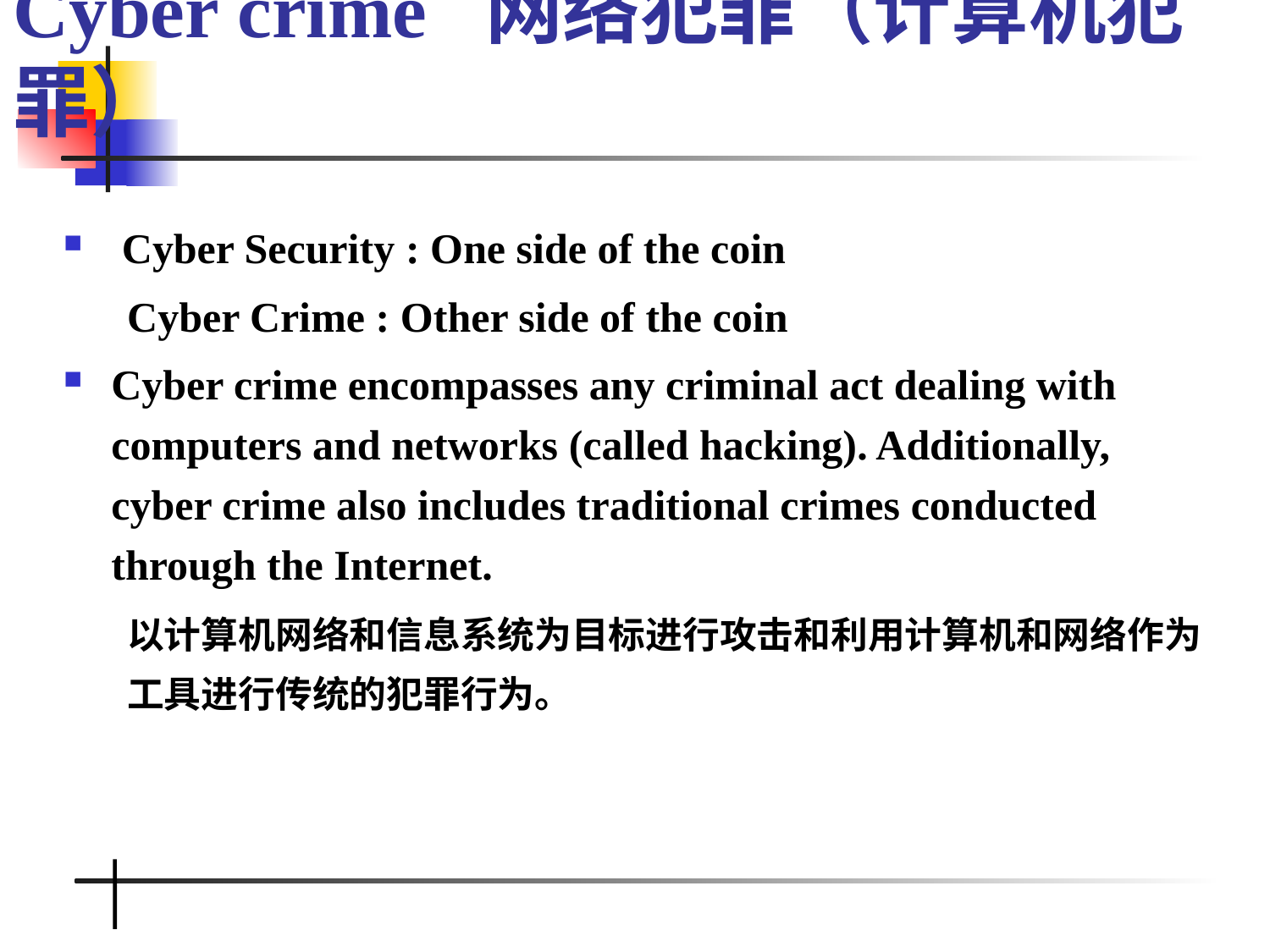

# Cyber crime  网络犯罪（计算机犯罪）
 Cyber Security : One side of the coin
      Cyber Crime : Other side of the coin
Cyber crime encompasses any criminal act dealing with computers and networks (called hacking). Additionally, cyber crime also includes traditional crimes conducted through the Internet.
以计算机网络和信息系统为目标进行攻击和利用计算机和网络作为工具进行传统的犯罪行为。